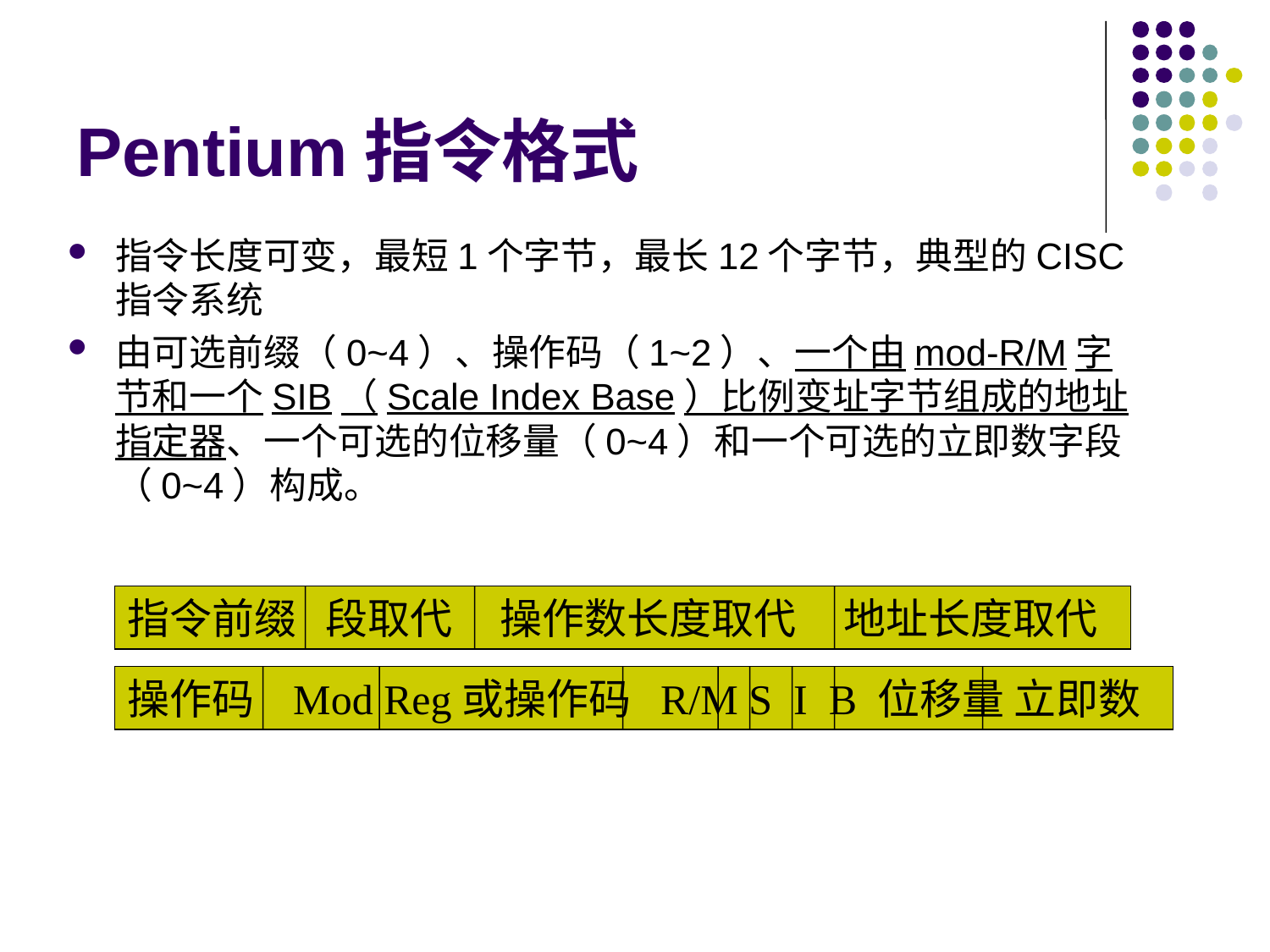

# Pentium指令格式
指令长度可变，最短1个字节，最长12个字节，典型的CISC指令系统
由可选前缀（0~4）、操作码（1~2）、一个由mod-R/M字节和一个SIB（Scale Index Base）比例变址字节组成的地址指定器、一个可选的位移量（0~4）和一个可选的立即数字段（0~4）构成。
指令前缀   段取代     操作数长度取代     地址长度取代

操作码   Mod Reg或操作码  R/M S  I  B 位移量 立即数

29